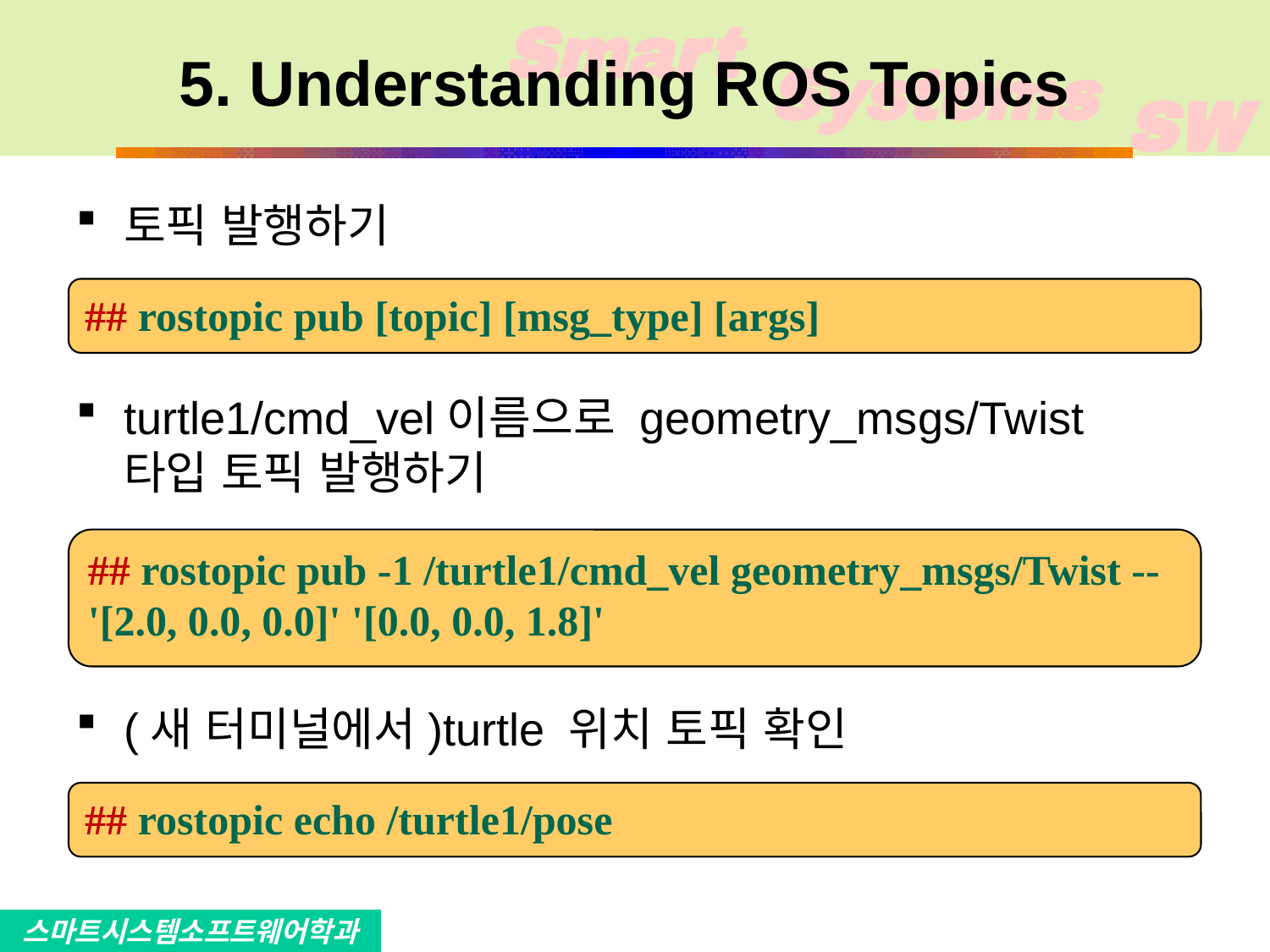

# 5. Understanding ROS Topics
토픽 발행하기

turtle1/cmd_vel이름으로 geometry_msgs/Twist타입 토픽 발행하기

(새 터미널에서)turtle 위치 토픽 확인
## rostopic pub [topic] [msg_type] [args]
## rostopic pub -1 /turtle1/cmd_vel geometry_msgs/Twist -- '[2.0, 0.0, 0.0]' '[0.0, 0.0, 1.8]'
## rostopic echo /turtle1/pose